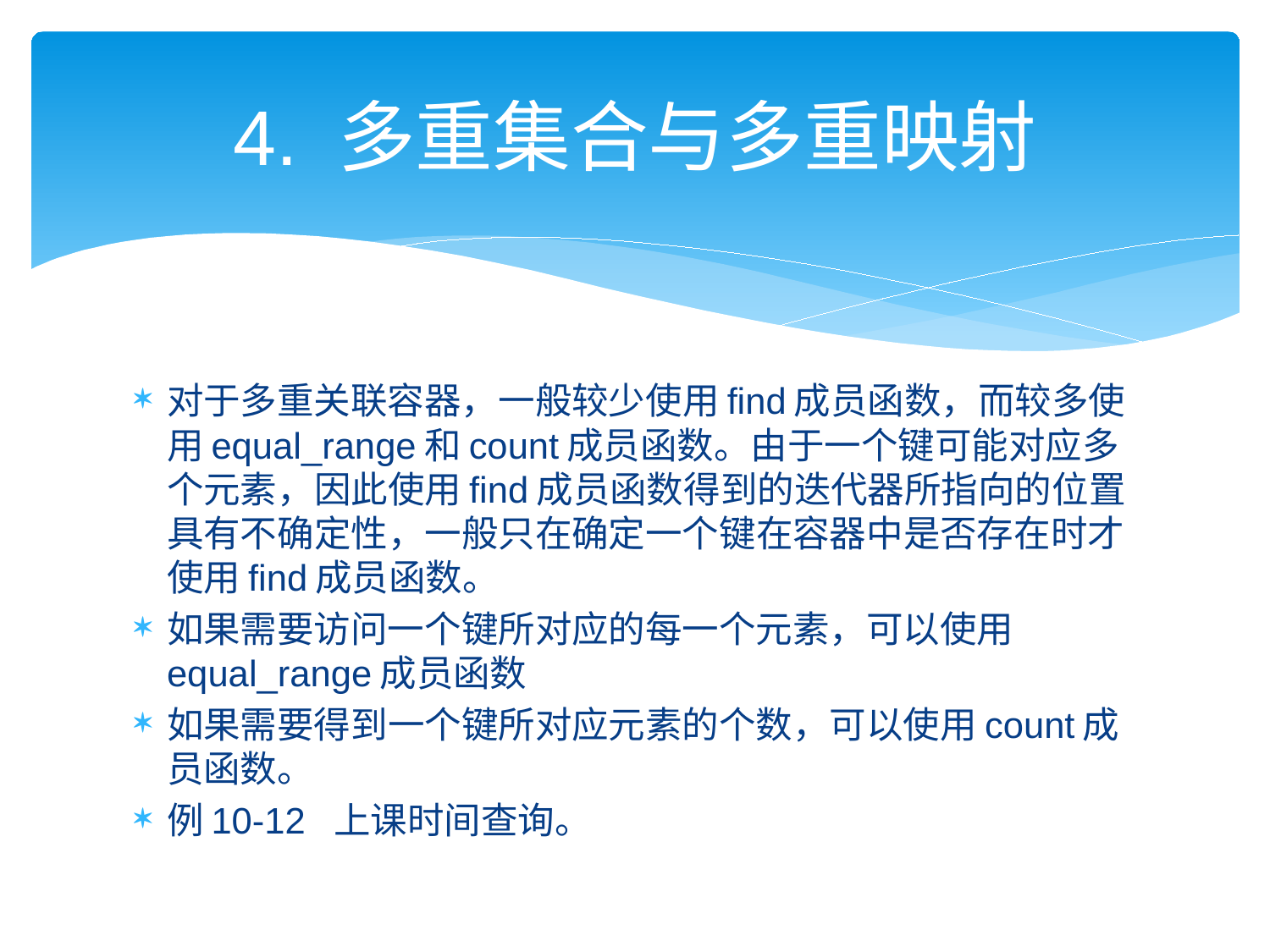

# 4. 多重集合与多重映射
对于多重关联容器，一般较少使用find成员函数，而较多使用equal_range和count成员函数。由于一个键可能对应多个元素，因此使用find成员函数得到的迭代器所指向的位置具有不确定性，一般只在确定一个键在容器中是否存在时才使用find成员函数。
如果需要访问一个键所对应的每一个元素，可以使用equal_range成员函数
如果需要得到一个键所对应元素的个数，可以使用count成员函数。
例10-12  上课时间查询。